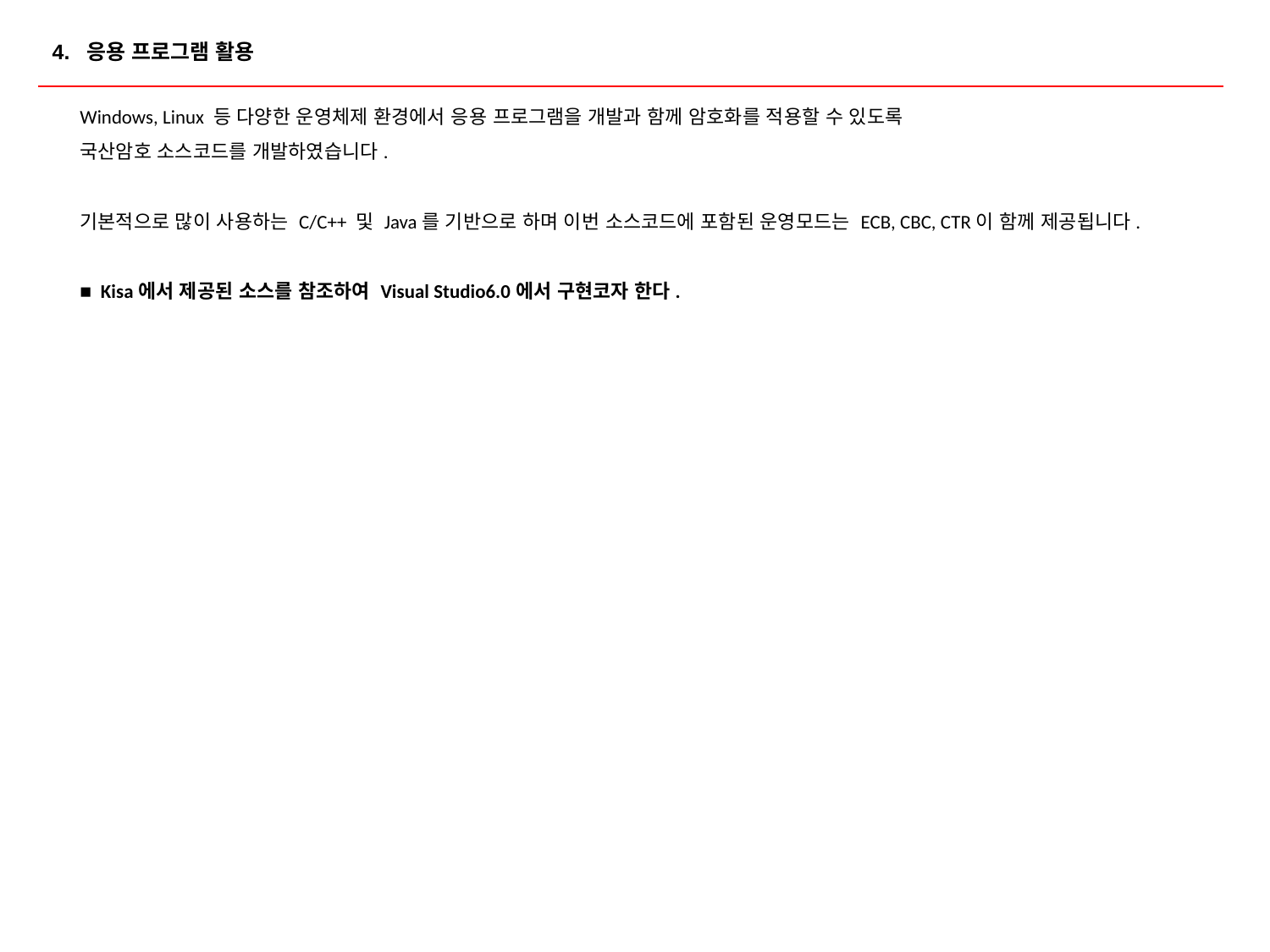

4.  응용 프로그램 활용
Windows, Linux 등 다양한 운영체제 환경에서 응용 프로그램을 개발과 함께 암호화를 적용할 수 있도록
국산암호 소스코드를 개발하였습니다.

기본적으로 많이 사용하는 C/C++ 및 Java를 기반으로 하며 이번 소스코드에 포함된 운영모드는 ECB, CBC, CTR이 함께 제공됩니다.

■  Kisa에서 제공된 소스를 참조하여 Visual Studio6.0에서 구현코자 한다.